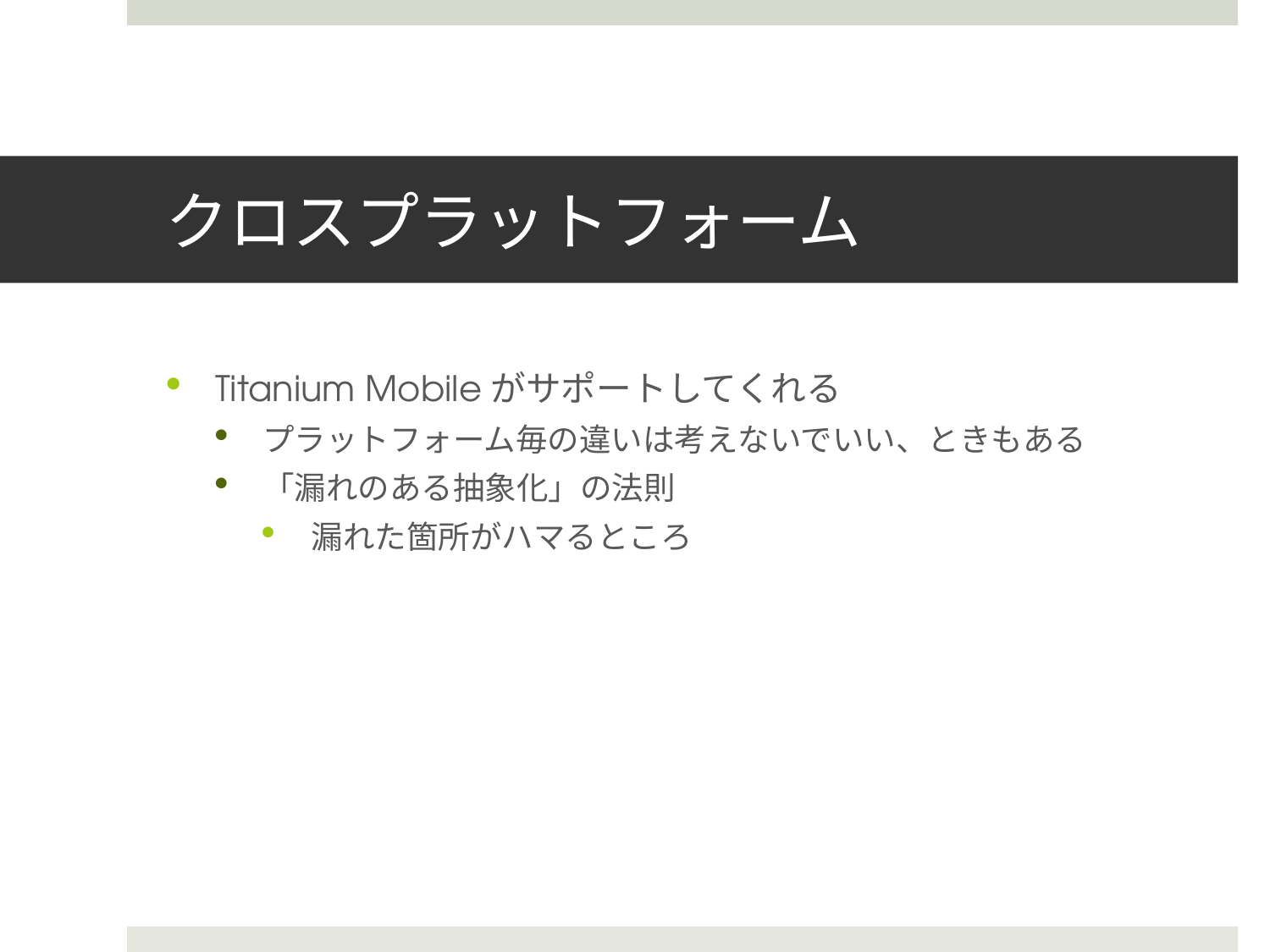

# クロスプラットフォーム
Titanium Mobileがサポートしてくれる
プラットフォーム毎の違いは考えないでいい、ときもある
「漏れのある抽象化」の法則
漏れた箇所がハマるところ